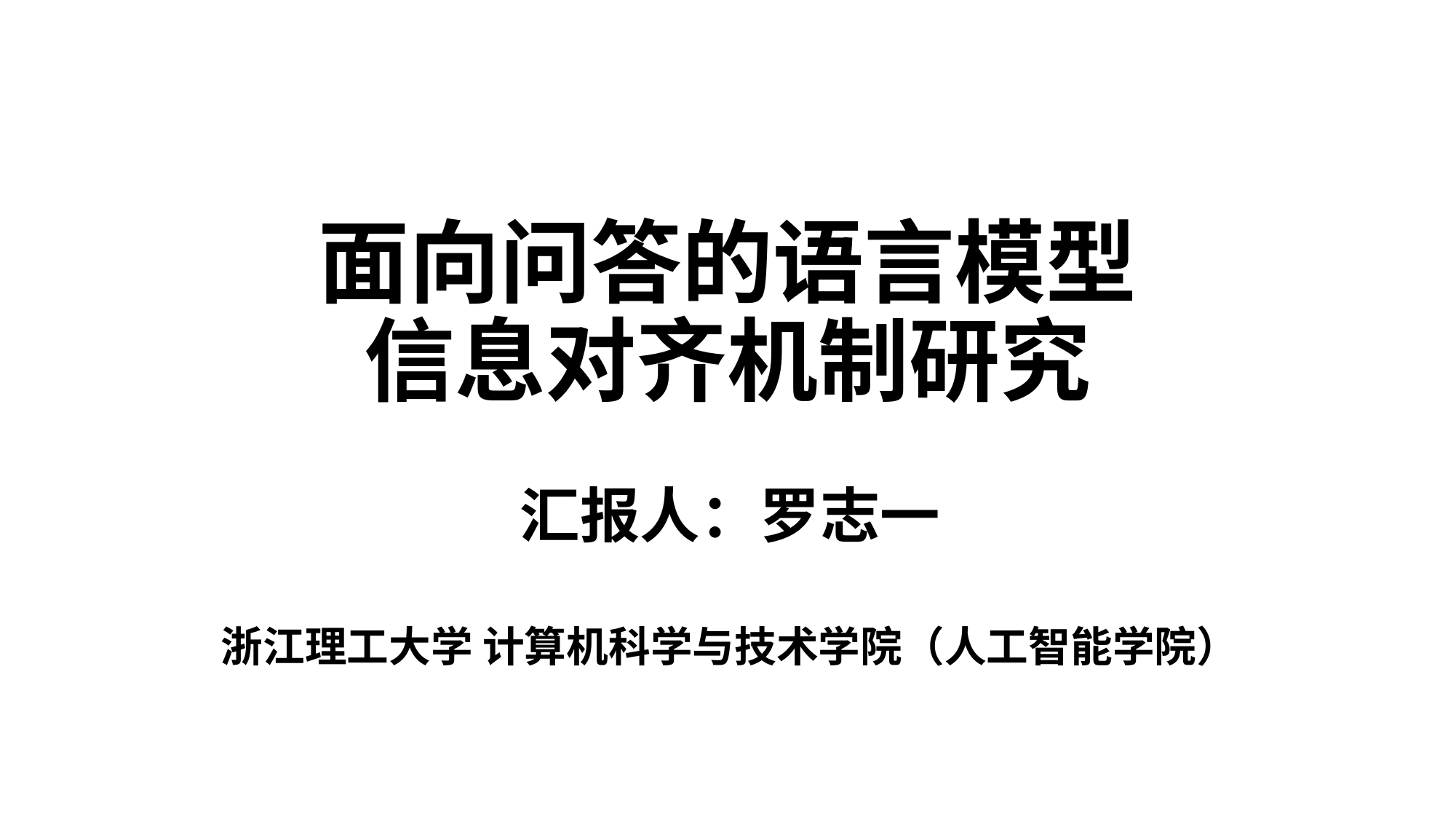

# 面向问答的语言模型 信息对齐机制研究
汇报人：罗志一

浙江理工大学 计算机科学与技术学院（人工智能学院）